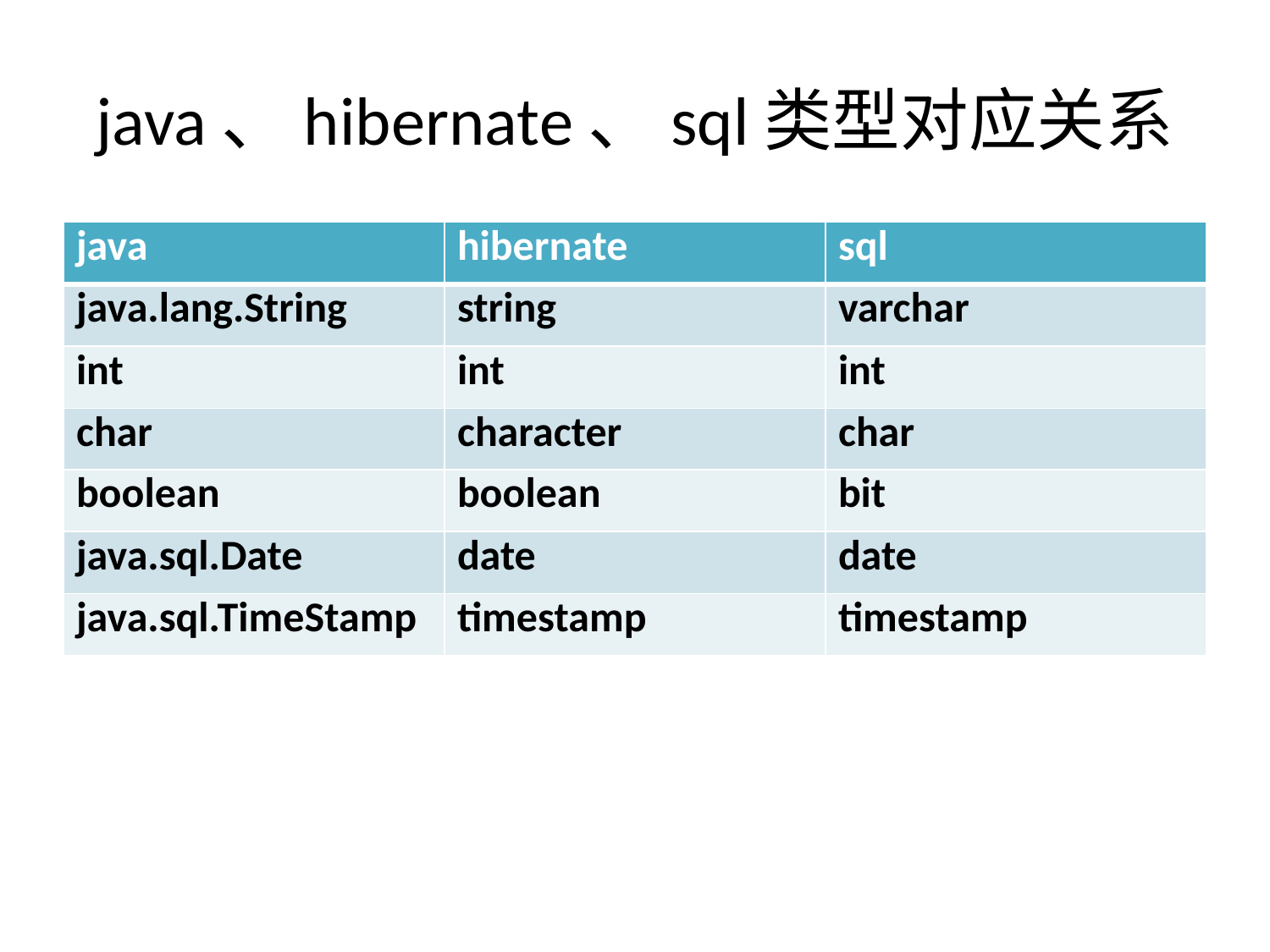

# java、hibernate、sql类型对应关系
| java | hibernate | sql |
| --- | --- | --- |
| java.lang.String | string | varchar |
| int | int | int |
| char | character | char |
| boolean | boolean | bit |
| java.sql.Date | date | date |
| java.sql.TimeStamp | timestamp | timestamp |